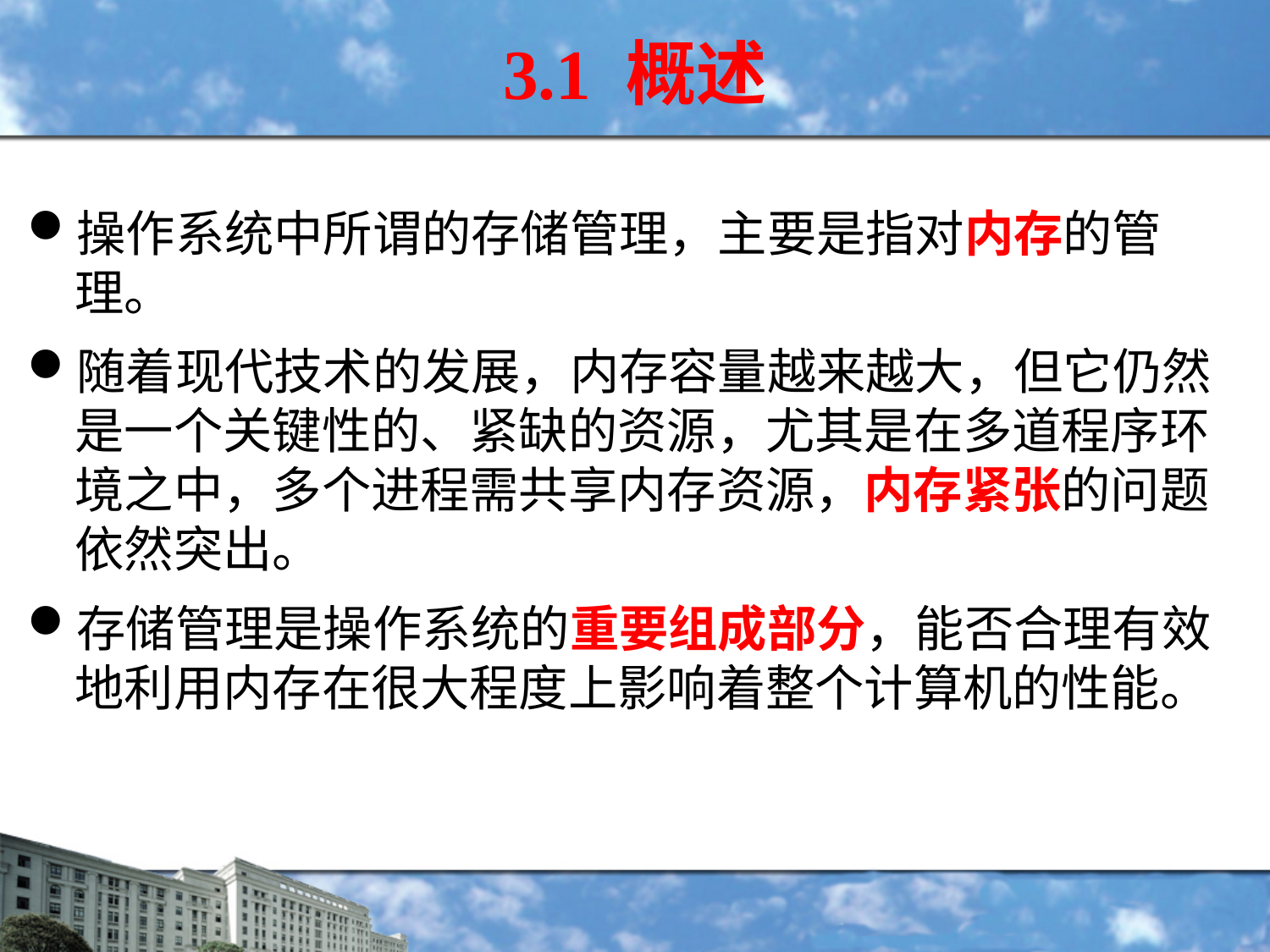

3.1 概述
操作系统中所谓的存储管理，主要是指对内存的管理。
随着现代技术的发展，内存容量越来越大，但它仍然是一个关键性的、紧缺的资源，尤其是在多道程序环境之中，多个进程需共享内存资源，内存紧张的问题依然突出。
存储管理是操作系统的重要组成部分，能否合理有效地利用内存在很大程度上影响着整个计算机的性能。